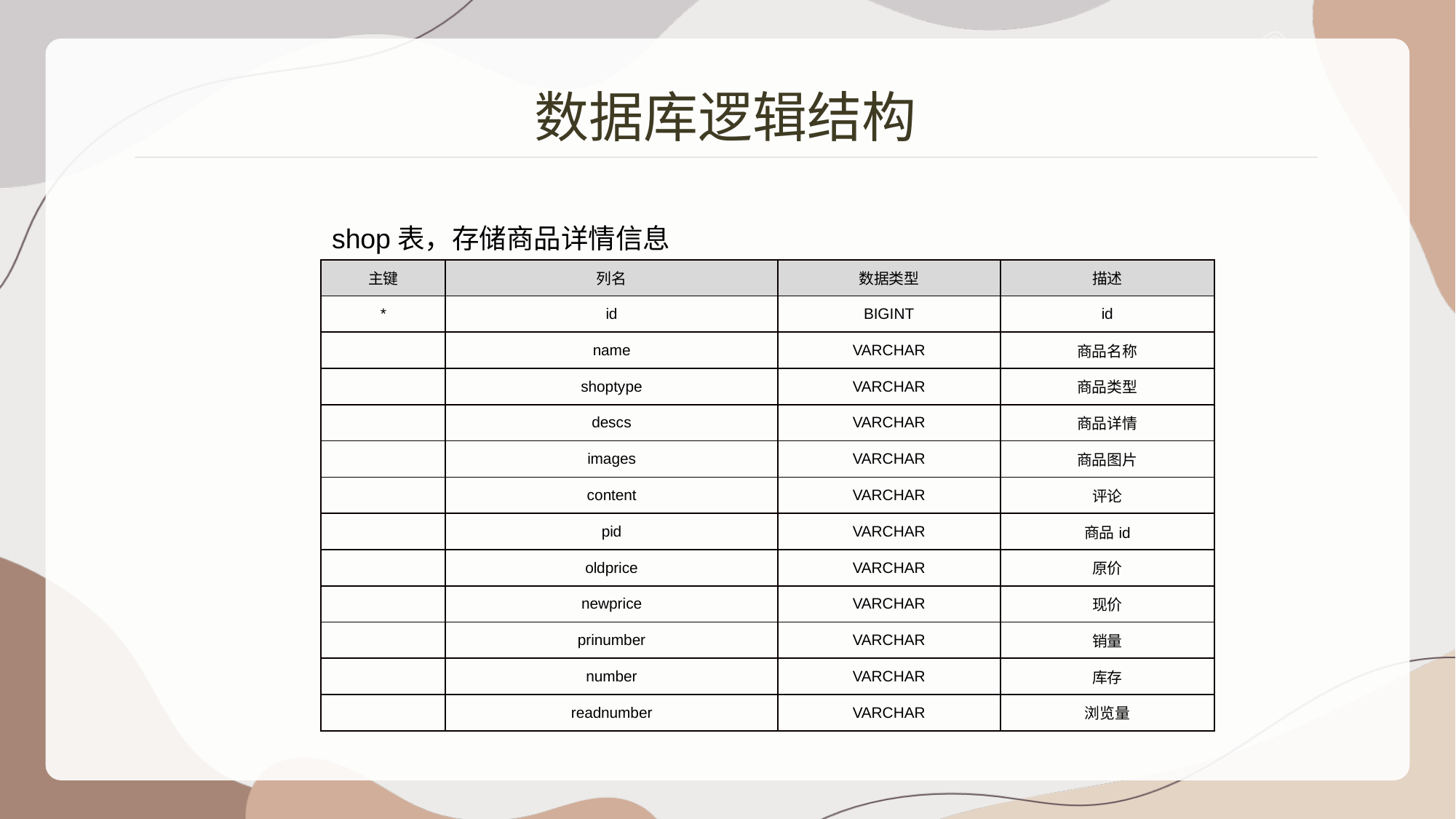

数据库逻辑结构
shop表，存储商品详情信息
| 主键 | 列名 | 数据类型 | 描述 |
| --- | --- | --- | --- |
| \* | id | BIGINT | id |
|  | name | VARCHAR | 商品名称 |
|  | shoptype | VARCHAR | 商品类型 |
|  | descs | VARCHAR | 商品详情 |
|  | images | VARCHAR | 商品图片 |
|  | content | VARCHAR | 评论 |
|  | pid | VARCHAR | 商品id |
|  | oldprice | VARCHAR | 原价 |
|  | newprice | VARCHAR | 现价 |
|  | prinumber | VARCHAR | 销量 |
|  | number | VARCHAR | 库存 |
|  | readnumber | VARCHAR | 浏览量 |